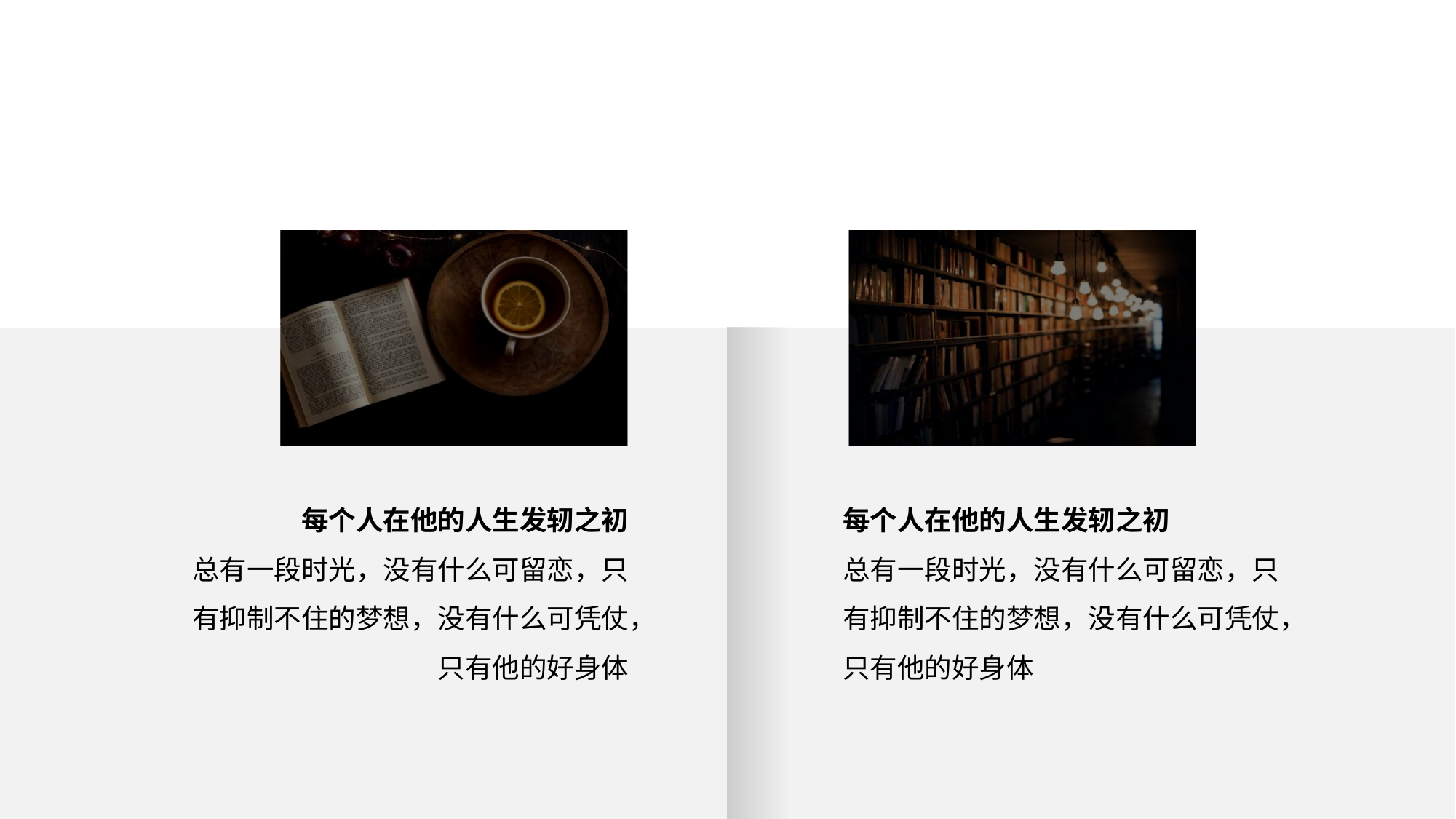

每个人在他的人生发轫之初
总有一段时光，没有什么可留恋，只有抑制不住的梦想，没有什么可凭仗，只有他的好身体
每个人在他的人生发轫之初
总有一段时光，没有什么可留恋，只有抑制不住的梦想，没有什么可凭仗，只有他的好身体